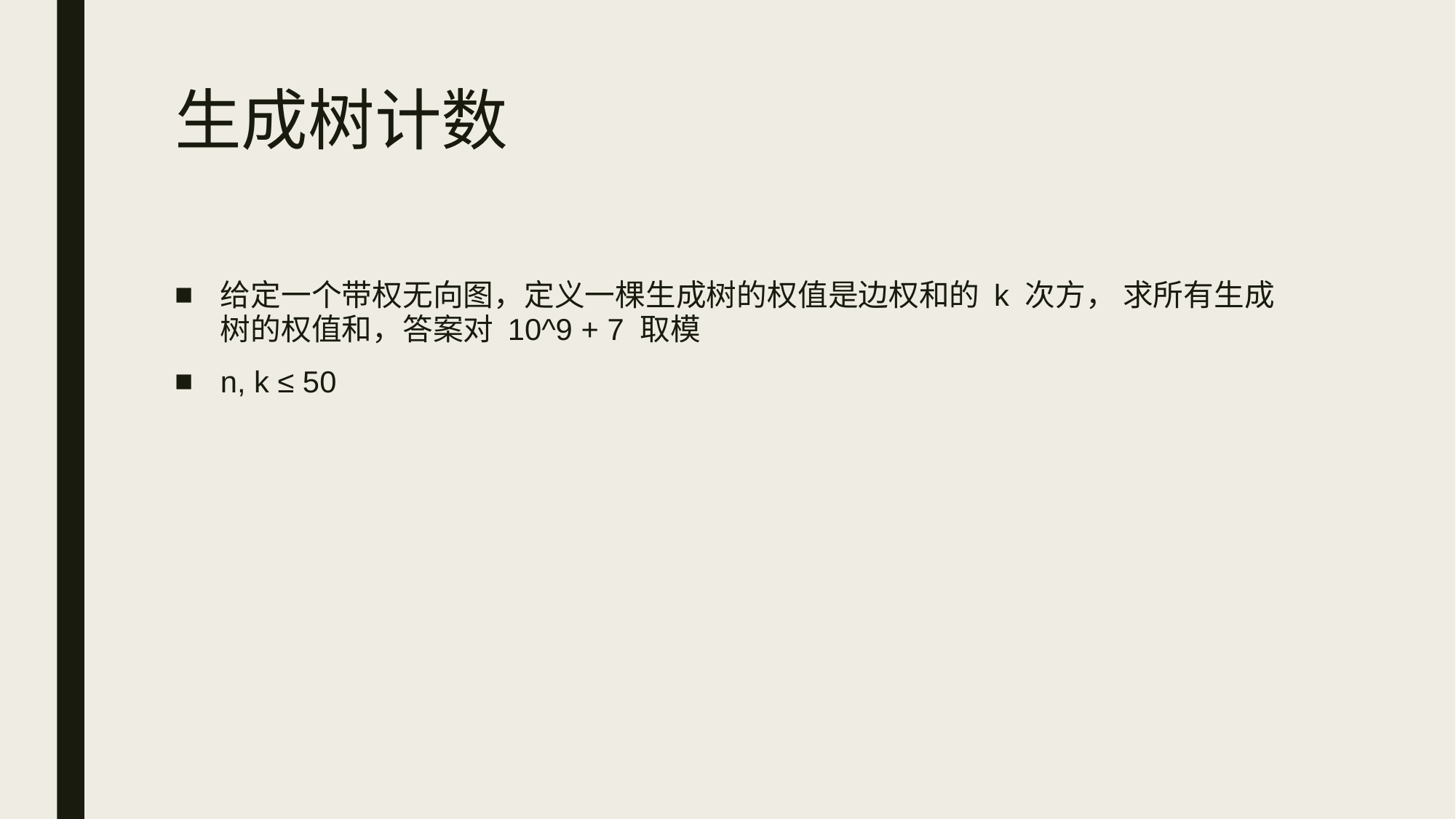

# 生成树计数
给定一个带权无向图，定义一棵生成树的权值是边权和的 k 次方， 求所有生成树的权值和，答案对 10^9 + 7 取模
n, k ≤ 50